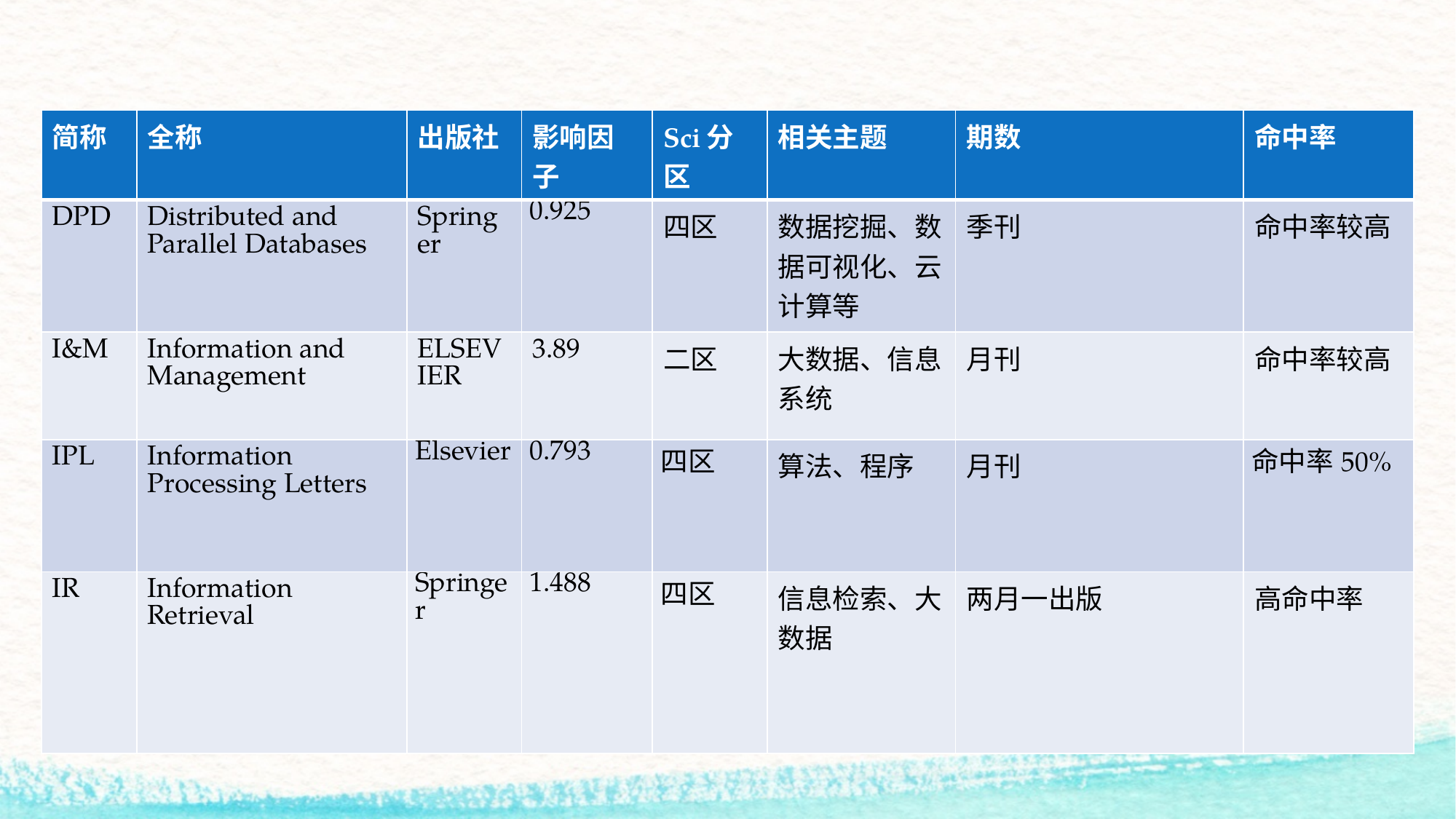

| 简称 | 全称 | 出版社 | 影响因子 | Sci分区 | 相关主题 | 期数 | 命中率 |
| --- | --- | --- | --- | --- | --- | --- | --- |
| DPD | Distributed and Parallel Databases | Springer | 0.925 | 四区 | 数据挖掘、数据可视化、云计算等 | 季刊 | 命中率较高 |
| I&M | Information and Management | ELSEVIER | 3.89 | 二区 | 大数据、信息系统 | 月刊 | 命中率较高 |
| IPL | Information Processing Letters | Elsevier | 0.793 | 四区 | 算法、程序 | 月刊 | 命中率50% |
| IR | Information Retrieval | Springer | 1.488 | 四区 | 信息检索、大数据 | 两月一出版 | 高命中率 |